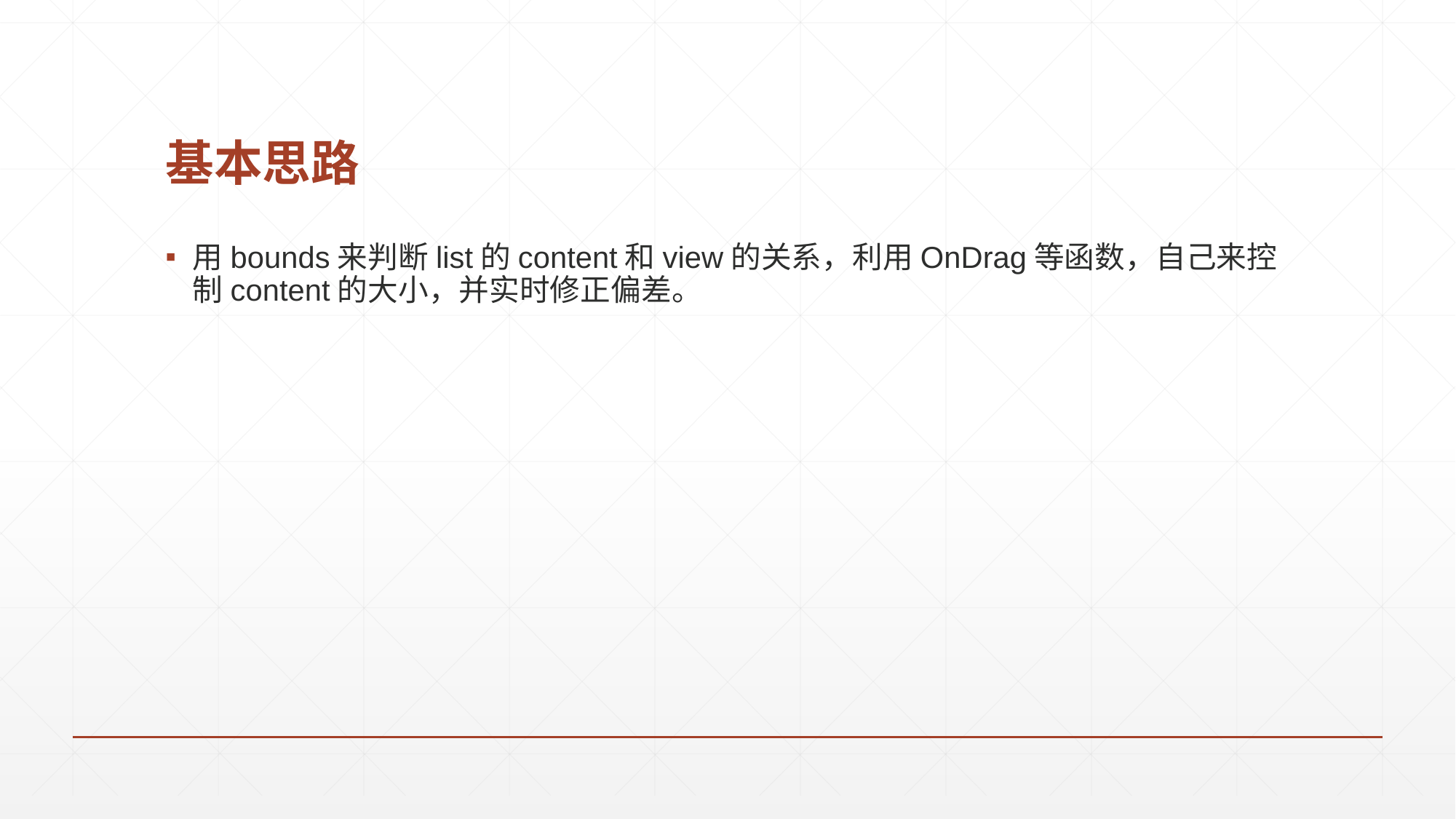

# 基本思路
用bounds来判断list的content和view的关系，利用OnDrag等函数，自己来控制content的大小，并实时修正偏差。